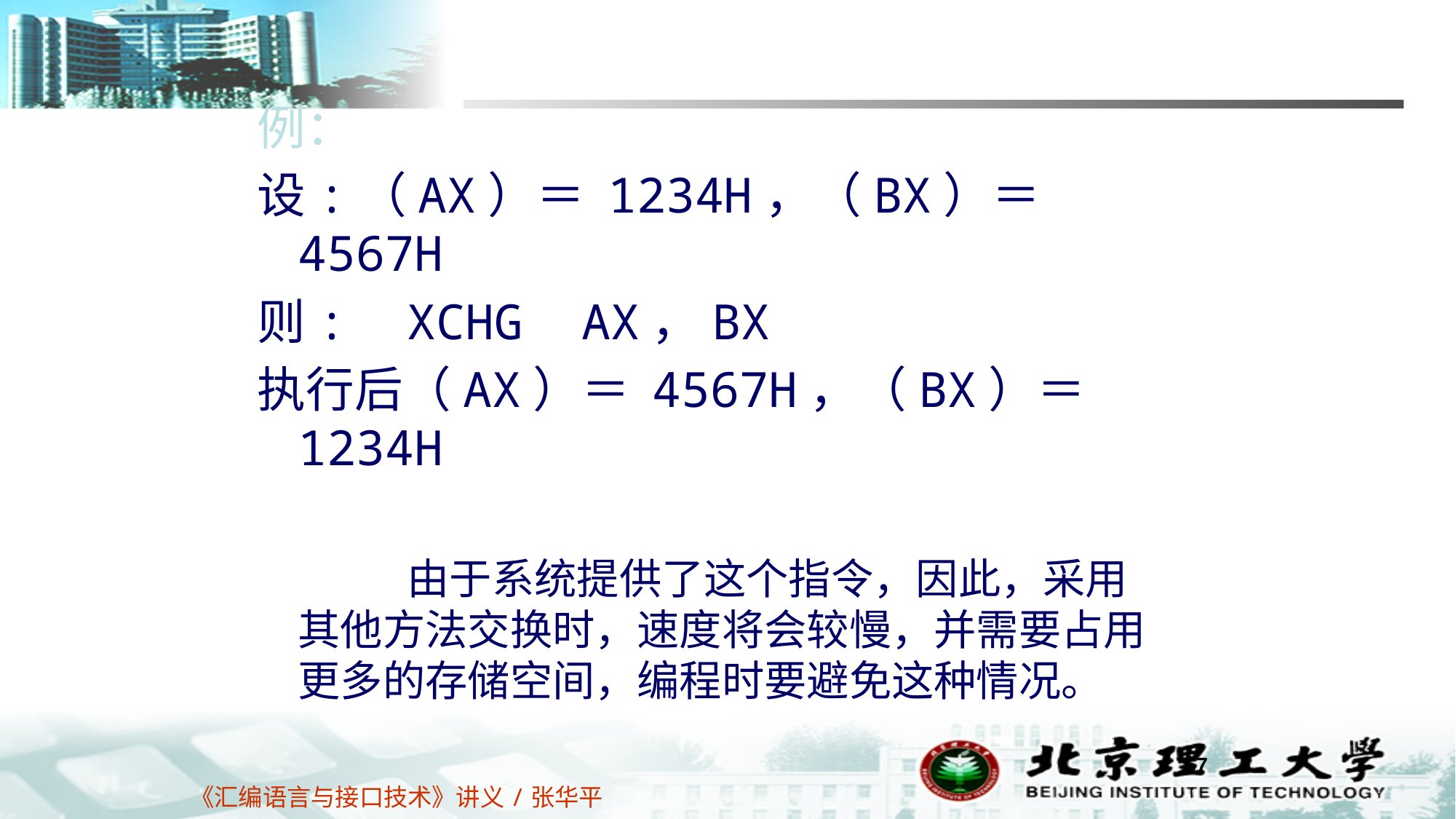

例：
设:（AX）＝ 1234H，（BX）＝ 4567H
则: 	XCHG  AX，BX
执行后（AX）＝ 4567H，（BX）＝ 1234H

		由于系统提供了这个指令，因此，采用其他方法交换时，速度将会较慢，并需要占用更多的存储空间，编程时要避免这种情况。
57